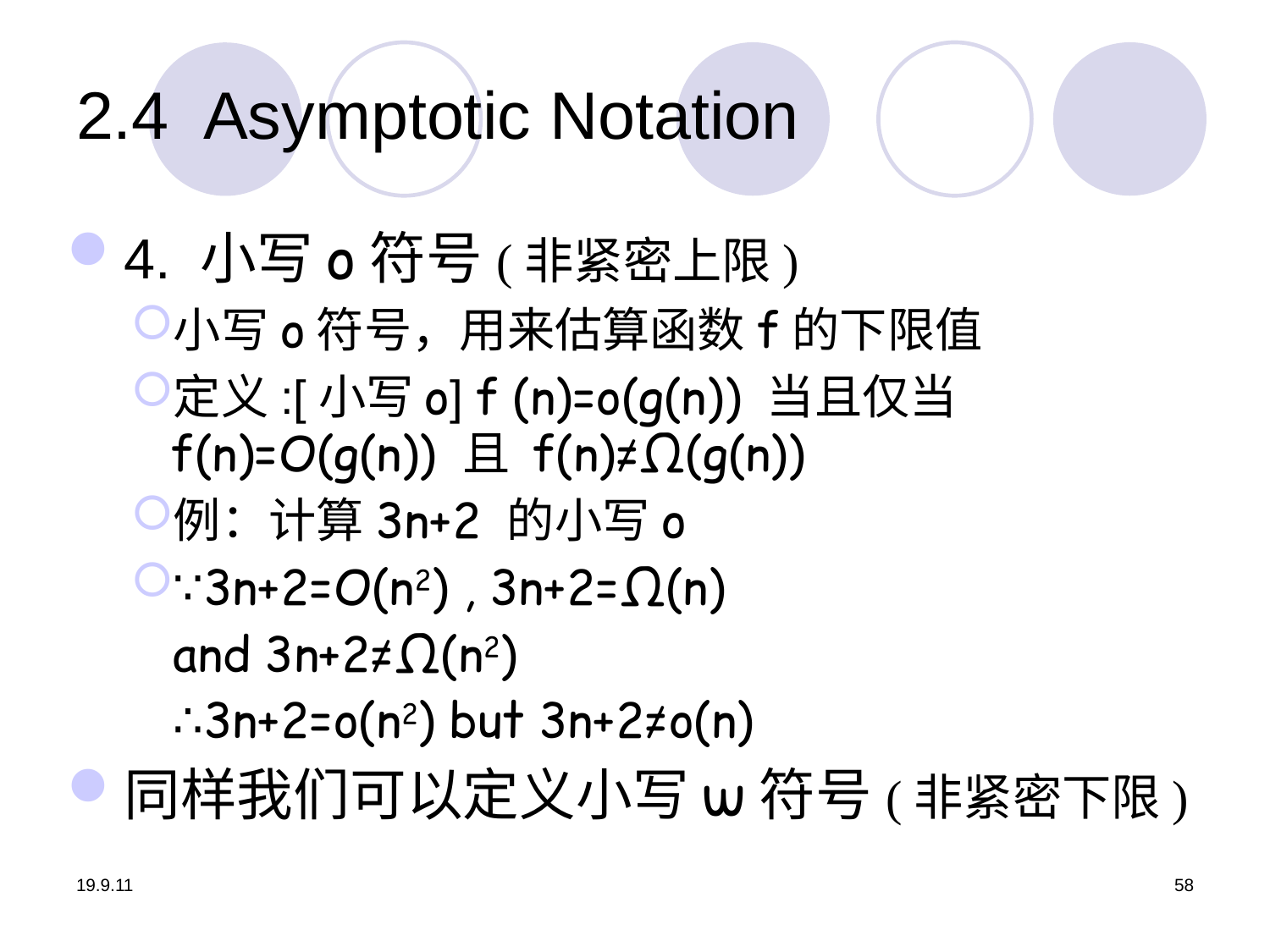

# 2.4	Asymptotic Notation
4. 小写o符号(非紧密上限)
小写o符号，用来估算函数f的下限值
定义:[小写o] f (n)=o(g(n)) 当且仅当f(n)=O(g(n)) 且 f(n)≠Ω(g(n))
例：计算3n+2 的小写o
∵3n+2=O(n2) , 3n+2=Ω(n)
   and 3n+2≠Ω(n2)
   ∴3n+2=o(n2) but 3n+2≠o(n)
同样我们可以定义小写ω符号(非紧密下限)
19.9.11
58